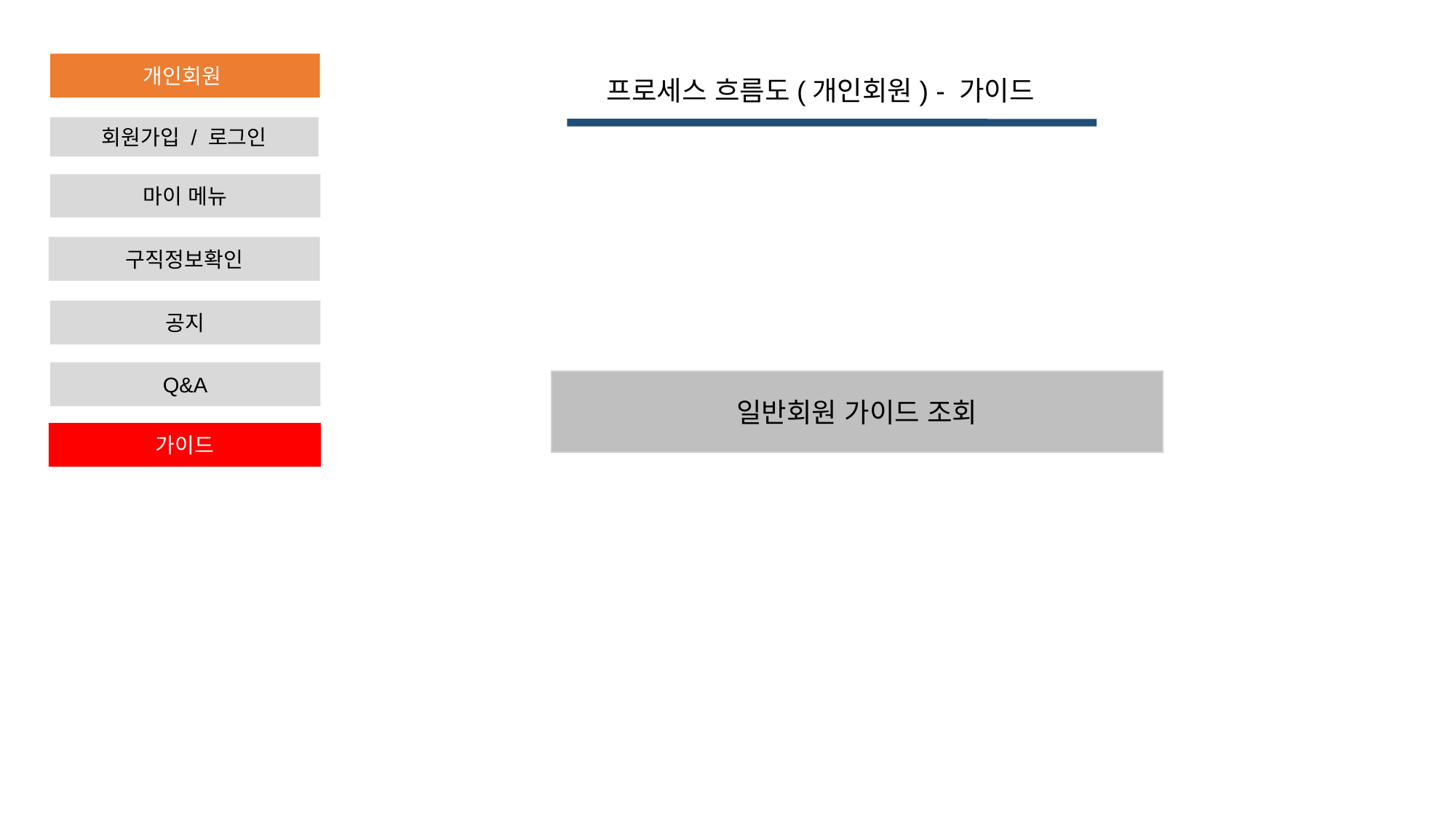

개인회원
프로세스 흐름도(개인회원) - 가이드
회원가입 / 로그인
마이 메뉴
구직정보확인
공지
Q&A
일반회원 가이드 조회
가이드